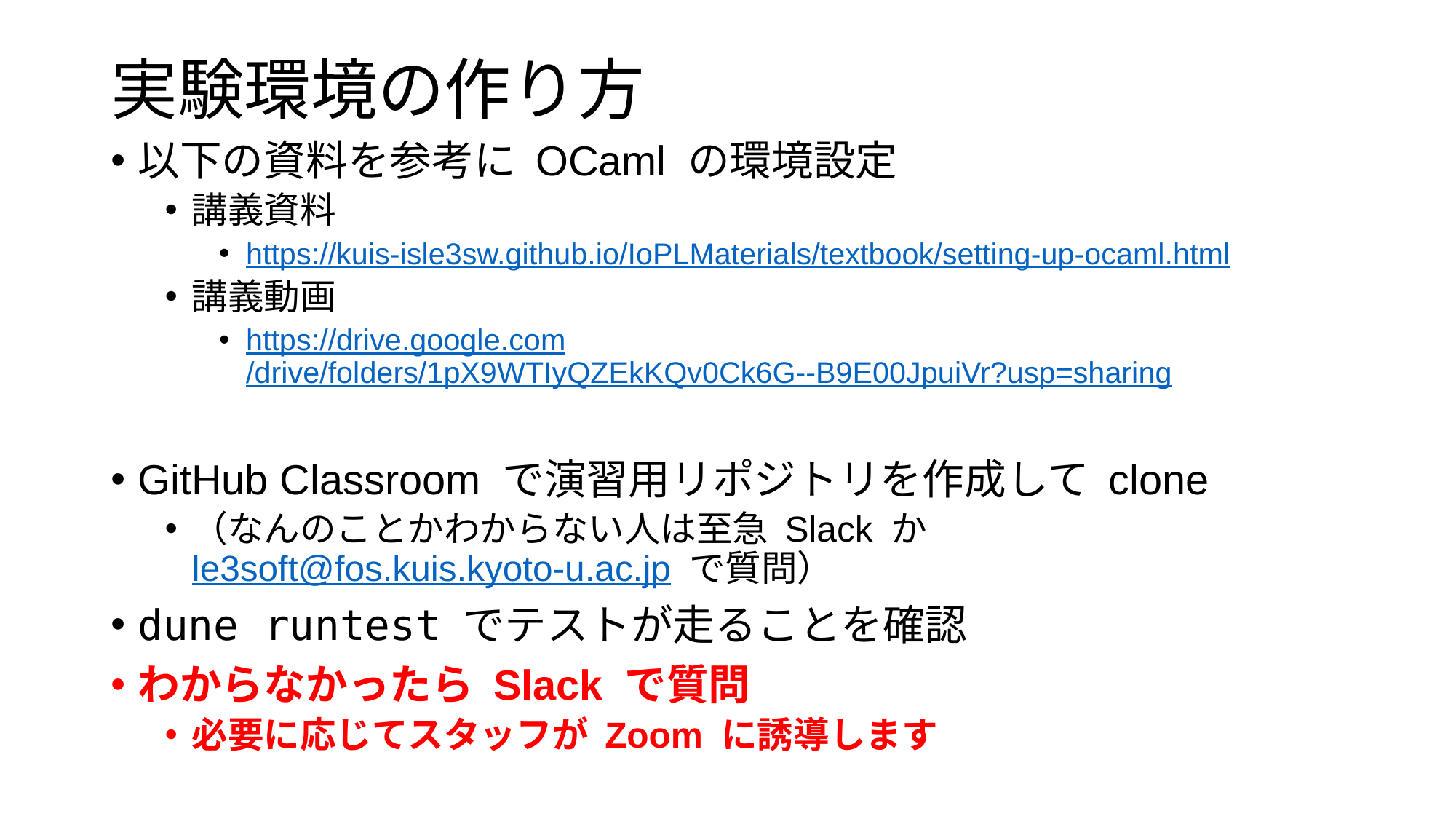

# 実験環境の作り方
以下の資料を参考に OCaml の環境設定
講義資料
https://kuis-isle3sw.github.io/IoPLMaterials/textbook/setting-up-ocaml.html
講義動画
https://drive.google.com/drive/folders/1pX9WTIyQZEkKQv0Ck6G--B9E00JpuiVr?usp=sharing

GitHub Classroom で演習用リポジトリを作成して clone
（なんのことかわからない人は至急 Slack か le3soft@fos.kuis.kyoto-u.ac.jp で質問）
dune runtest でテストが走ることを確認
わからなかったら Slack で質問
必要に応じてスタッフが Zoom に誘導します